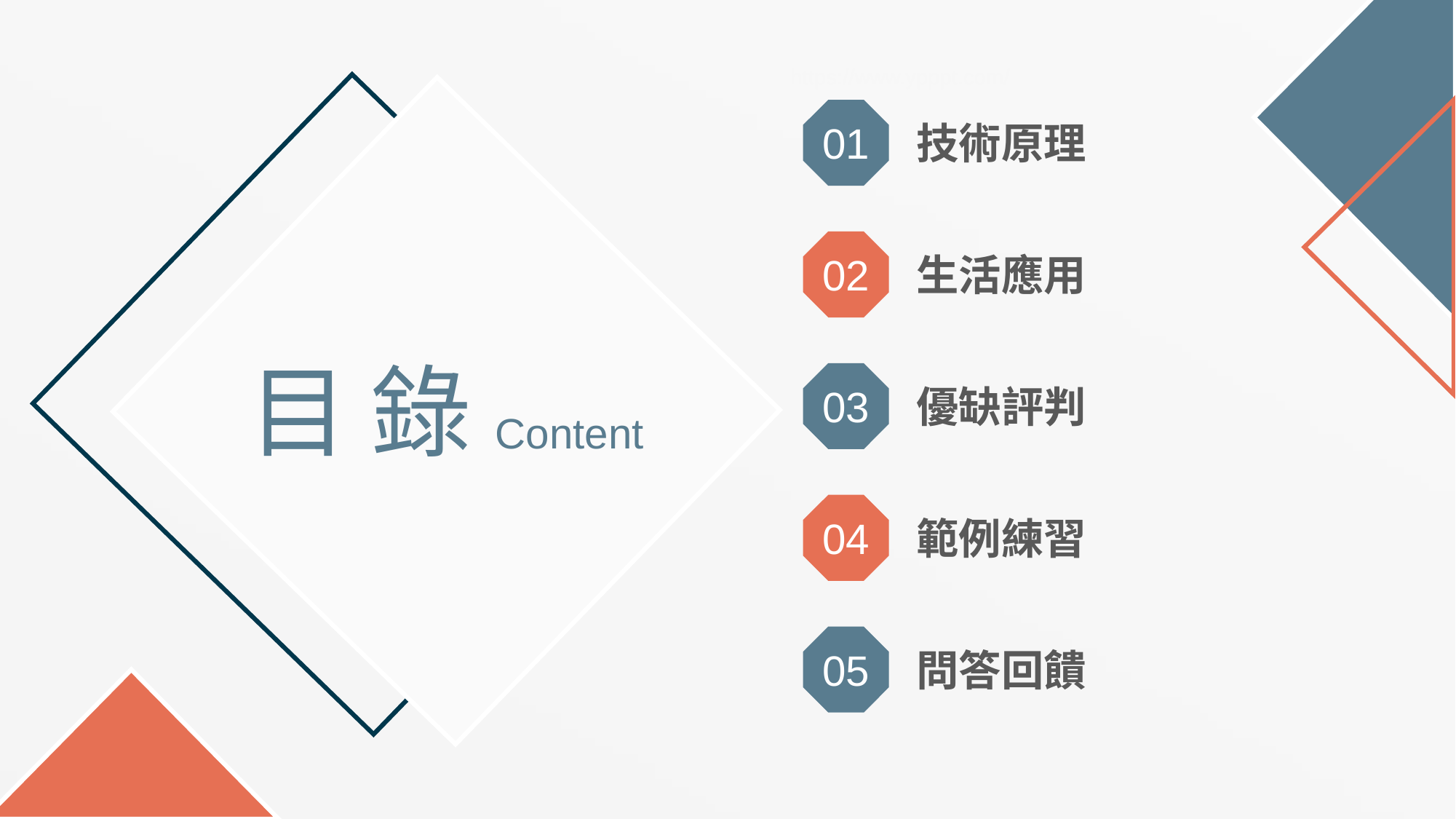

https://www.ypppt.com/

01
技術原理

02
生活應用
目 錄Content

03
優缺評判

04
範例練習

05
問答回饋